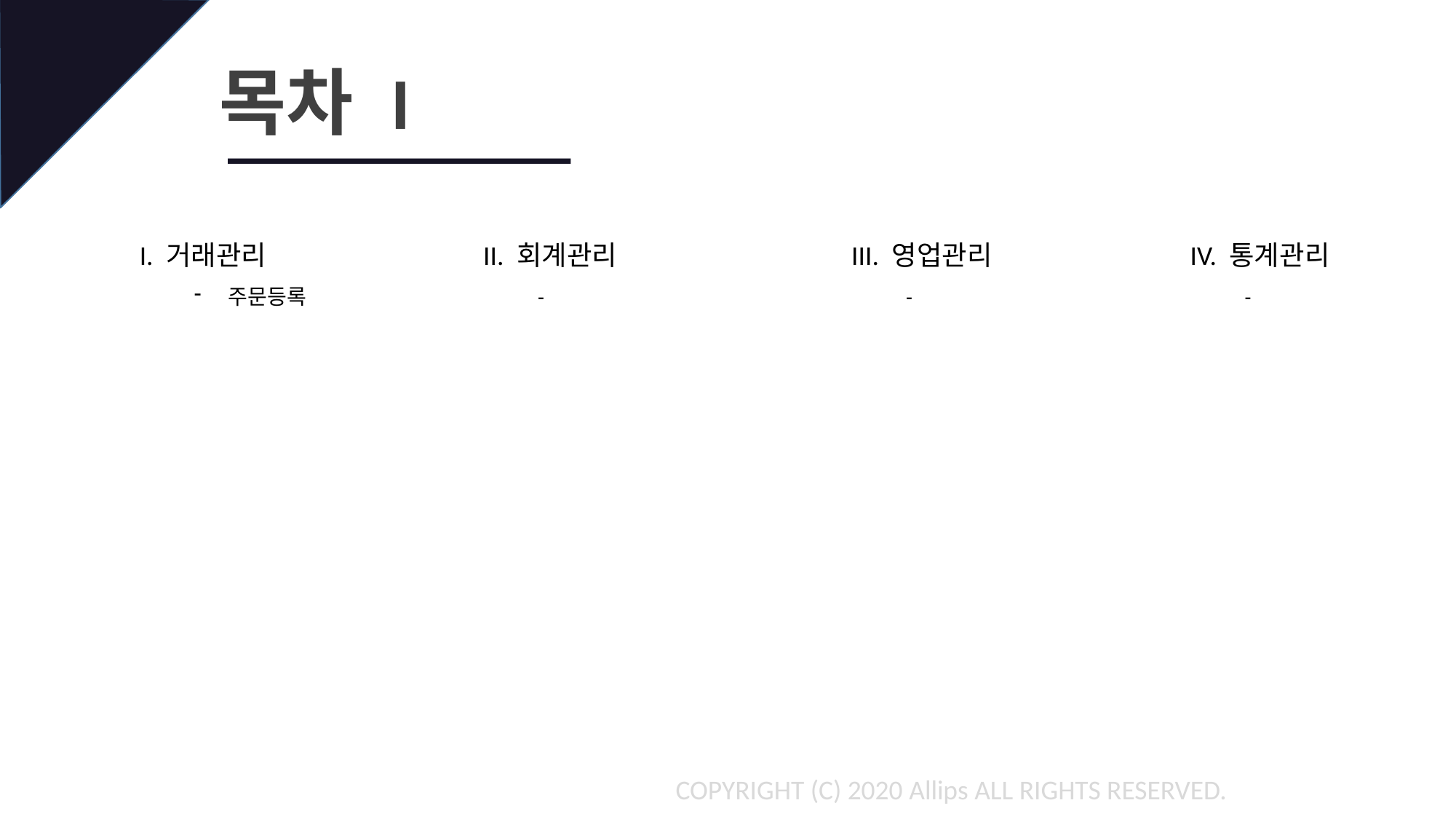

목차 I

II. 회계관리
-
III. 영업관리
-
IV. 통계관리
-
I. 거래관리
주문등록
COPYRIGHT (C) 2020 Allips ALL RIGHTS RESERVED.